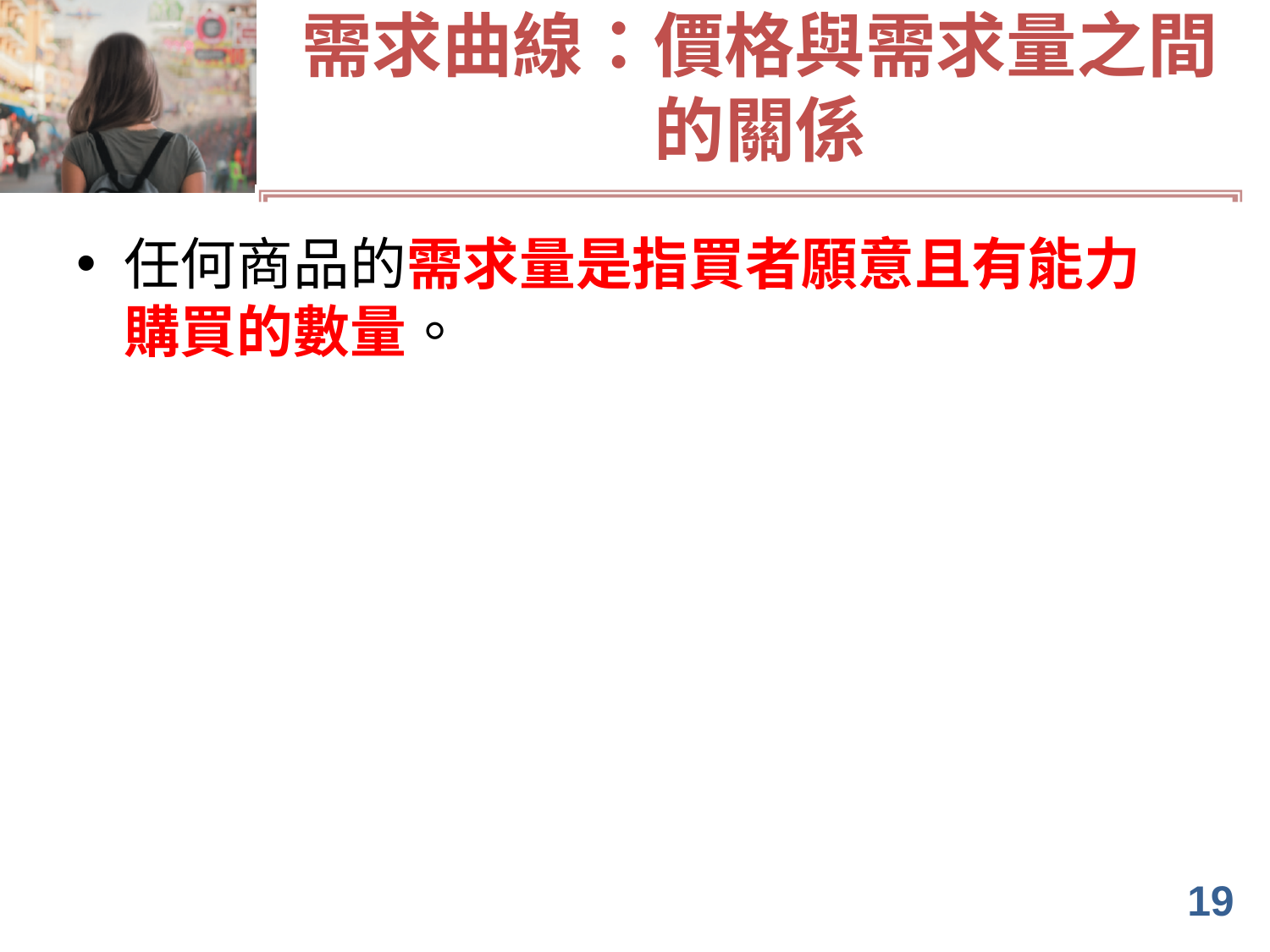

# 需求曲線：價格與需求量之間的關係
任何商品的需求量是指買者願意且有能力購買的數量。
19